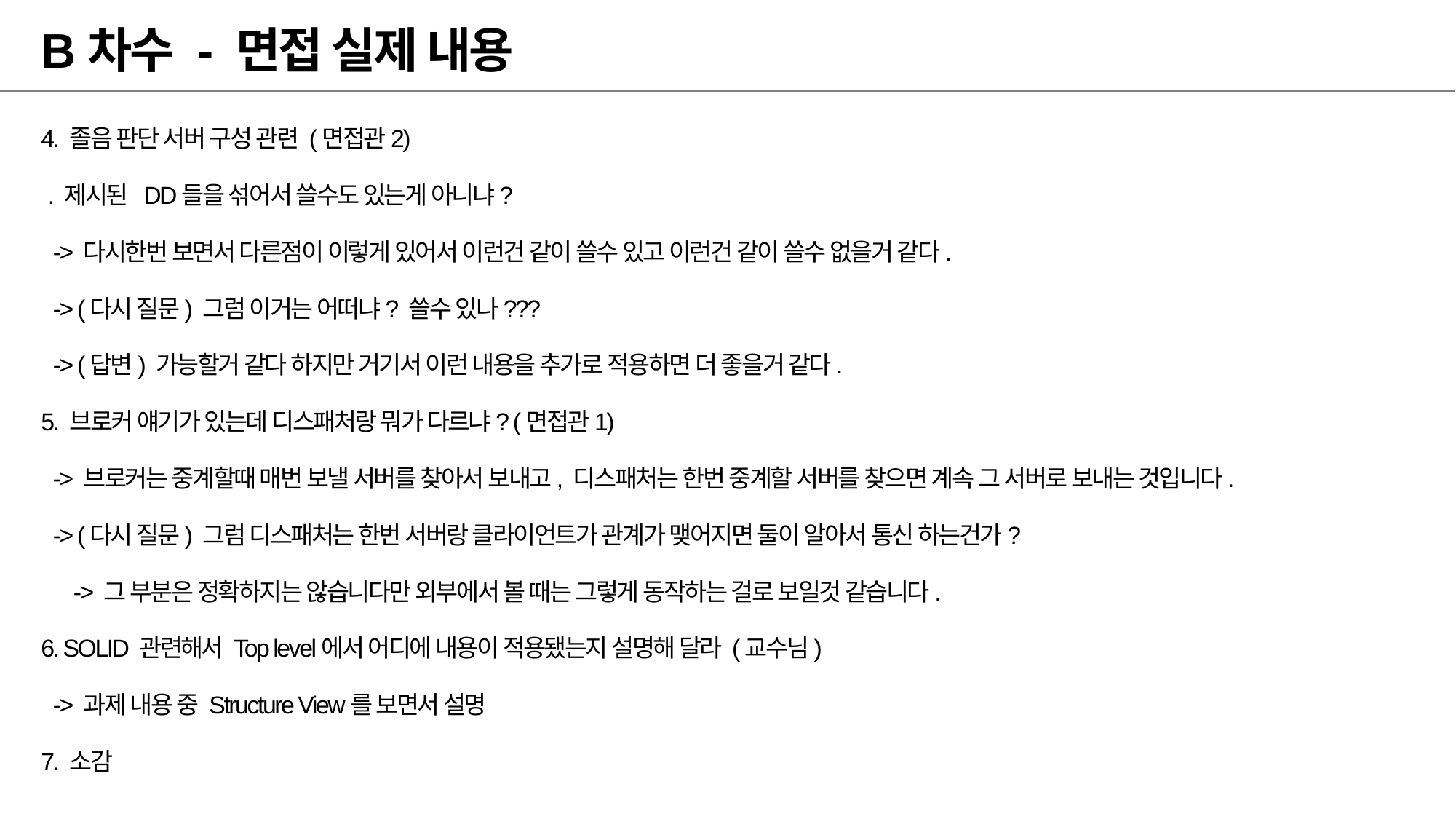

# B차수 - 면접 실제 내용
4. 졸음 판단 서버 구성 관련 (면접관2)
 . 제시된  DD들을 섞어서 쓸수도 있는게 아니냐?
  -> 다시한번 보면서 다른점이 이렇게 있어서 이런건 같이 쓸수 있고 이런건 같이 쓸수 없을거 같다.
  -> (다시 질문) 그럼 이거는 어떠냐? 쓸수 있나???
  -> (답변) 가능할거 같다 하지만 거기서 이런 내용을 추가로 적용하면 더 좋을거 같다.
5. 브로커 얘기가 있는데 디스패처랑 뭐가 다르냐? (면접관1)
  -> 브로커는 중계할때 매번 보낼 서버를 찾아서 보내고, 디스패처는 한번 중계할 서버를 찾으면 계속 그 서버로 보내는 것입니다.
  -> (다시 질문) 그럼 디스패처는 한번 서버랑 클라이언트가 관계가 맺어지면 둘이 알아서 통신 하는건가?
      -> 그 부분은 정확하지는 않습니다만 외부에서 볼 때는 그렇게 동작하는 걸로 보일것 같습니다.
6. SOLID 관련해서 Top level에서 어디에 내용이 적용됐는지 설명해 달라 (교수님)
  -> 과제 내용 중 Structure View를 보면서 설명
7. 소감